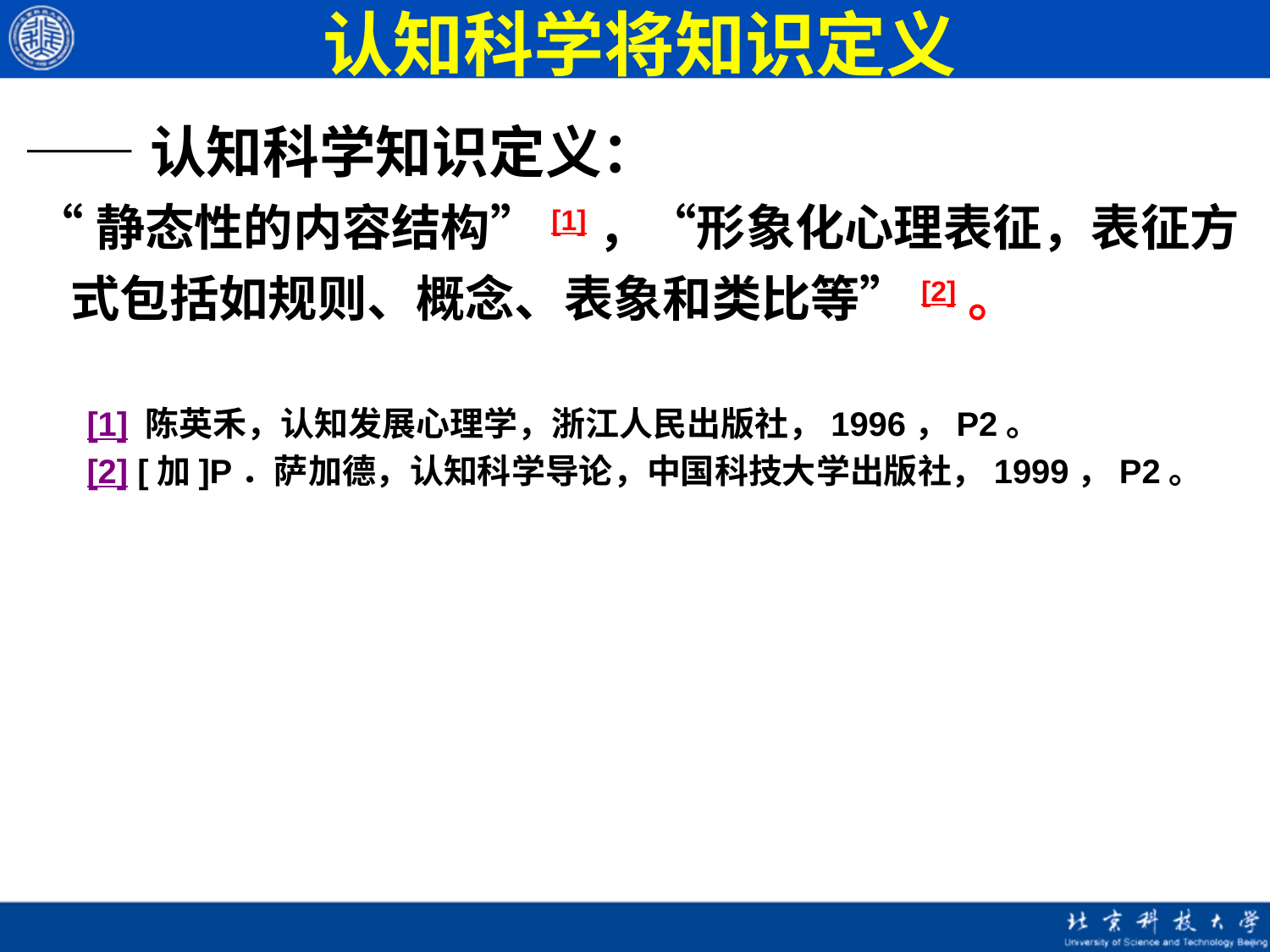

# 认知科学将知识定义
——认知科学知识定义：
 “静态性的内容结构”[1]，“形象化心理表征，表征方式包括如规则、概念、表象和类比等”[2]。

[1] 陈英禾，认知发展心理学，浙江人民出版社，1996，P2。
[2] [加]P．萨加德，认知科学导论，中国科技大学出版社，1999，P2。